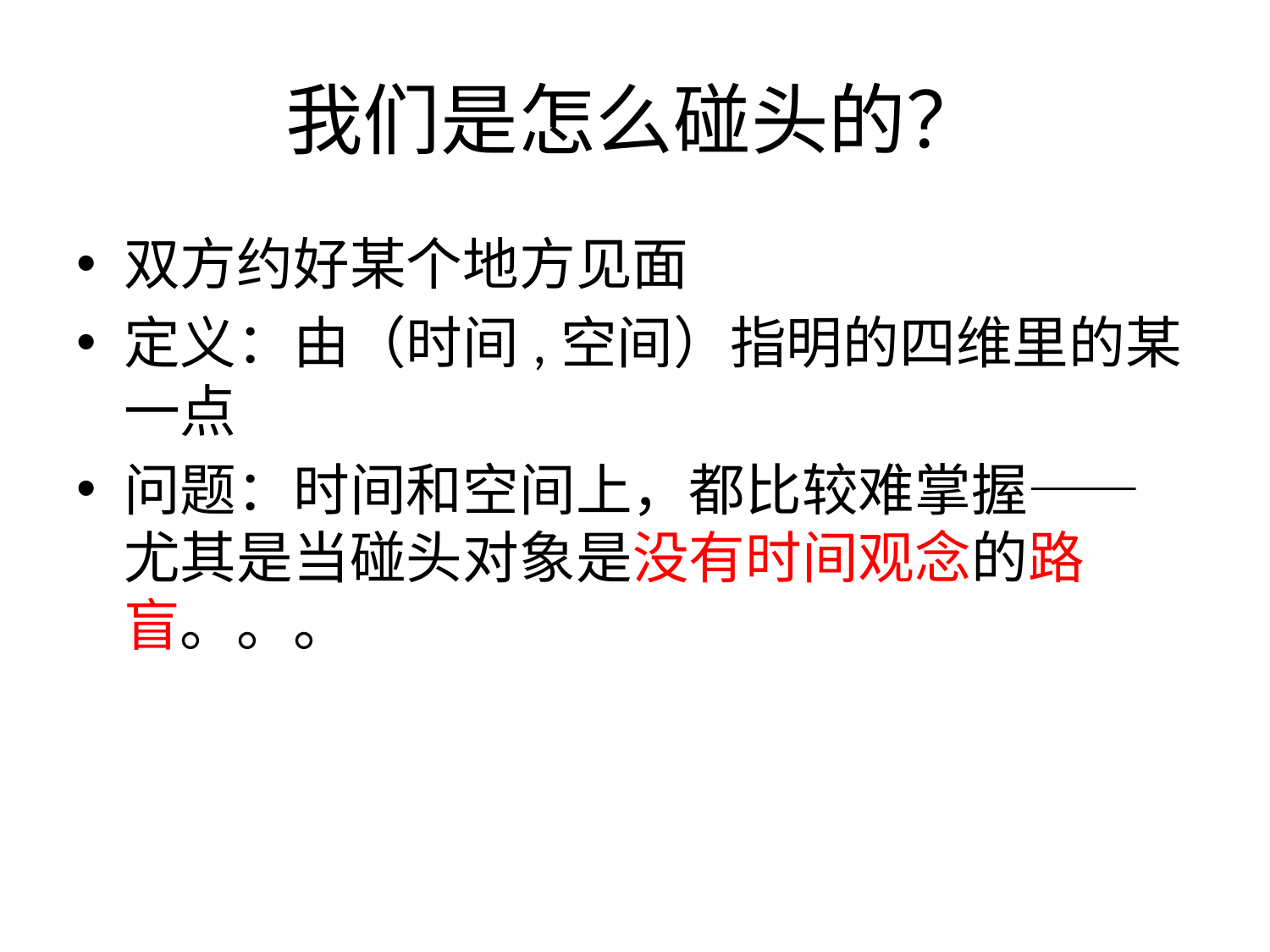

# 我们是怎么碰头的？
双方约好某个地方见面
定义：由（时间,空间）指明的四维里的某一点
问题：时间和空间上，都比较难掌握——尤其是当碰头对象是没有时间观念的路盲。。。